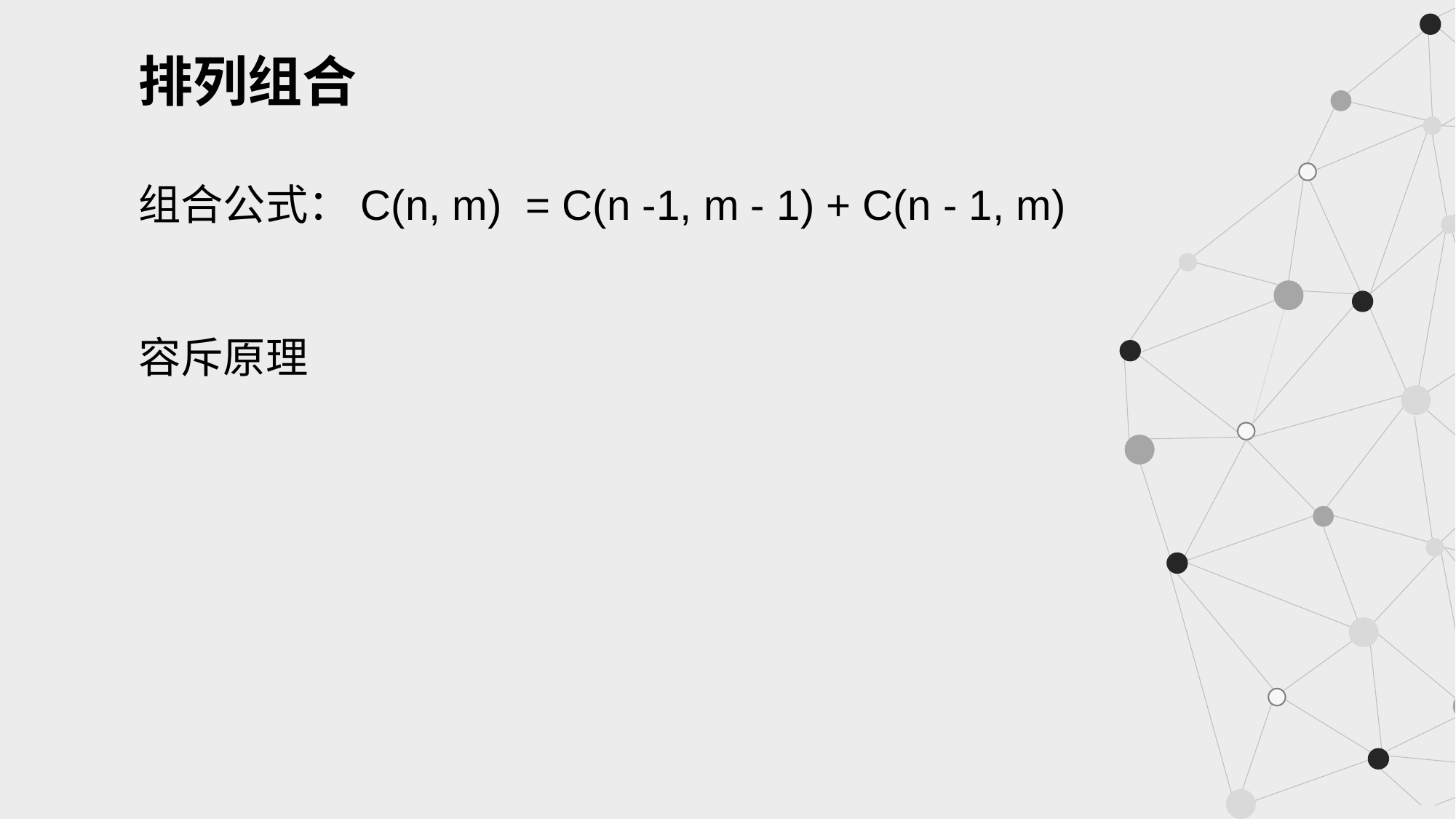

排列组合

组合公式：C(n, m)  = C(n -1, m - 1) + C(n - 1, m)

容斥原理